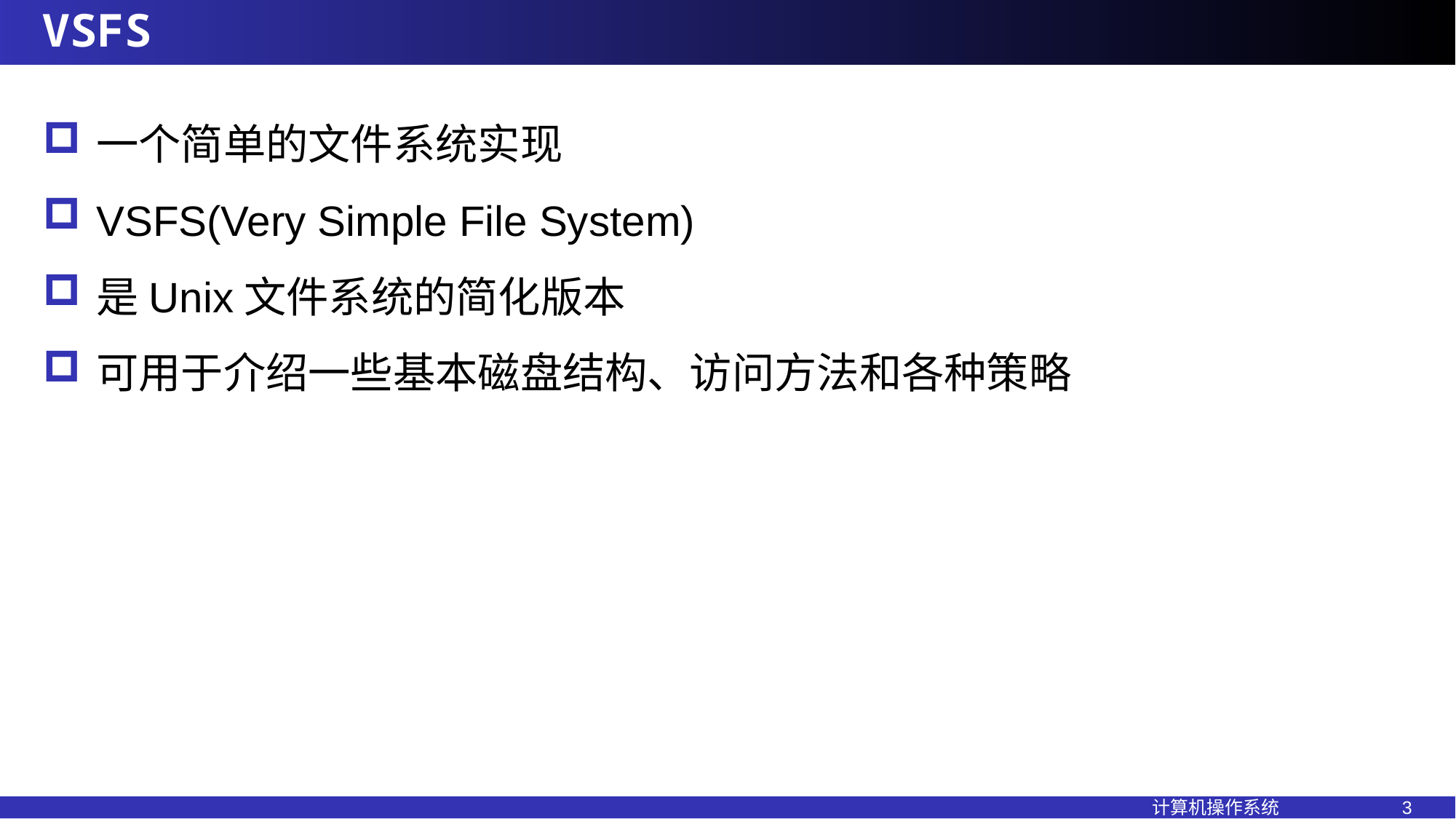

# VSFS
一个简单的文件系统实现
VSFS(Very Simple File System)
是Unix文件系统的简化版本
可用于介绍一些基本磁盘结构、访问方法和各种策略
计算机操作系统                     3